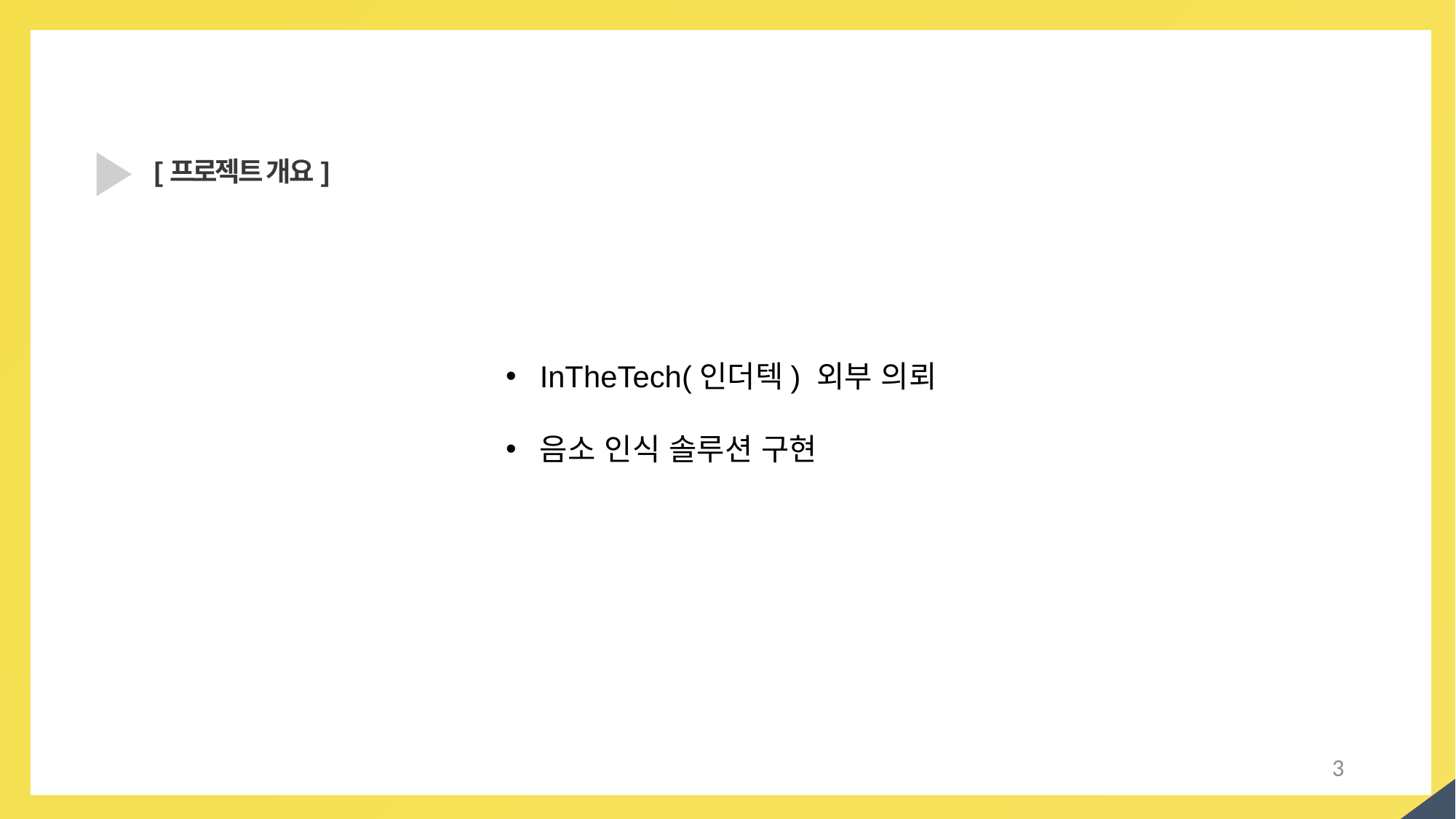

▶
[프로젝트 개요]

InTheTech(인더텍) 외부 의뢰

음소 인식 솔루션 구현
3